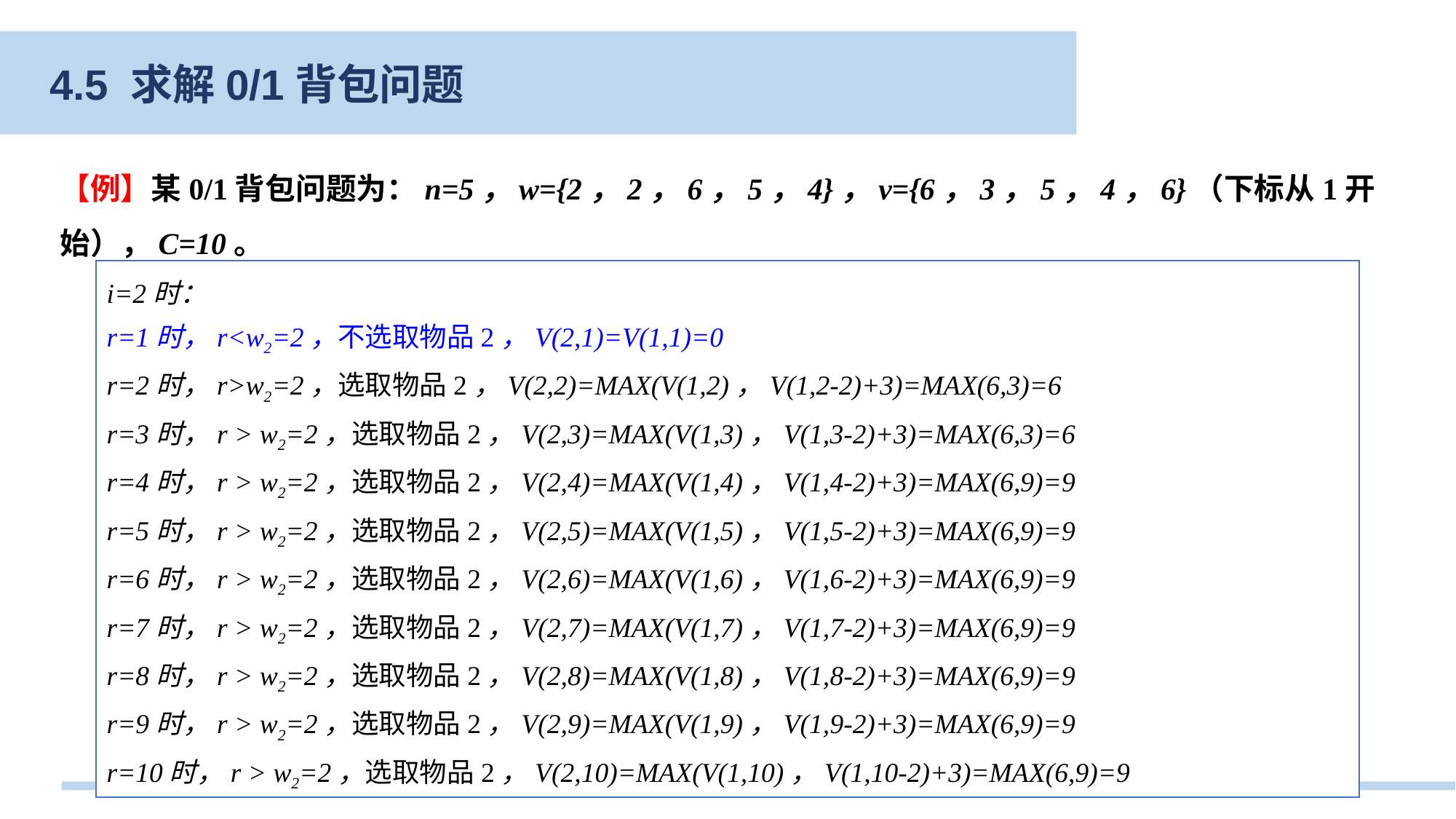

示例
4.5 求解0/1背包问题
【例】某0/1背包问题为：n=5，w={2，2，6，5，4}，v={6，3，5，4，6}（下标从1开始），C=10。
i=2时：
r=1时，r<w2=2，不选取物品2，V(2,1)=V(1,1)=0
r=2时，r>w2=2，选取物品2，V(2,2)=MAX(V(1,2)，V(1,2-2)+3)=MAX(6,3)=6
r=3时，r > w2=2，选取物品2，V(2,3)=MAX(V(1,3)，V(1,3-2)+3)=MAX(6,3)=6
r=4时，r > w2=2，选取物品2，V(2,4)=MAX(V(1,4)，V(1,4-2)+3)=MAX(6,9)=9
r=5时，r > w2=2，选取物品2，V(2,5)=MAX(V(1,5)，V(1,5-2)+3)=MAX(6,9)=9
r=6时，r > w2=2，选取物品2，V(2,6)=MAX(V(1,6)，V(1,6-2)+3)=MAX(6,9)=9
r=7时，r > w2=2，选取物品2，V(2,7)=MAX(V(1,7)，V(1,7-2)+3)=MAX(6,9)=9
r=8时，r > w2=2，选取物品2，V(2,8)=MAX(V(1,8)，V(1,8-2)+3)=MAX(6,9)=9
r=9时，r > w2=2，选取物品2，V(2,9)=MAX(V(1,9)，V(1,9-2)+3)=MAX(6,9)=9
r=10时，r > w2=2，选取物品2，V(2,10)=MAX(V(1,10)，V(1,10-2)+3)=MAX(6,9)=9